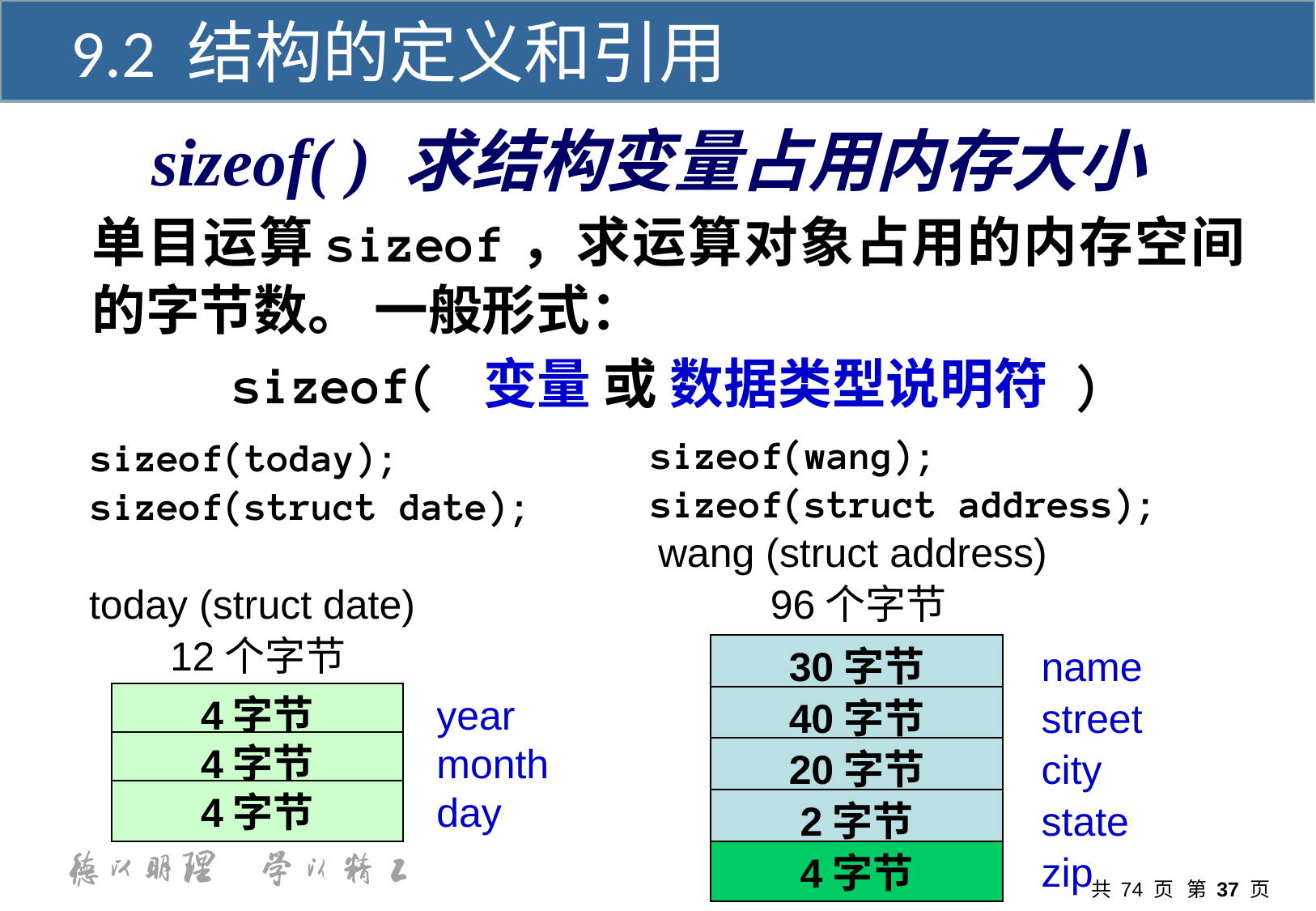

9.2 结构的定义和引用
sizeof( ) 求结构变量占用内存大小
单目运算sizeof，求运算对象占用的内存空间的字节数。 一般形式：
sizeof( 变量 或 数据类型说明符 )
sizeof(wang);
sizeof(struct address);
sizeof(today);
sizeof(struct date);
wang (struct address)
 96个字节
30字节
name
40字节
street
20字节
city
2字节
state
zip
4字节
today (struct date)
12个字节
4字节
year
4字节
month
4字节
day
共 74 页   第 37 页